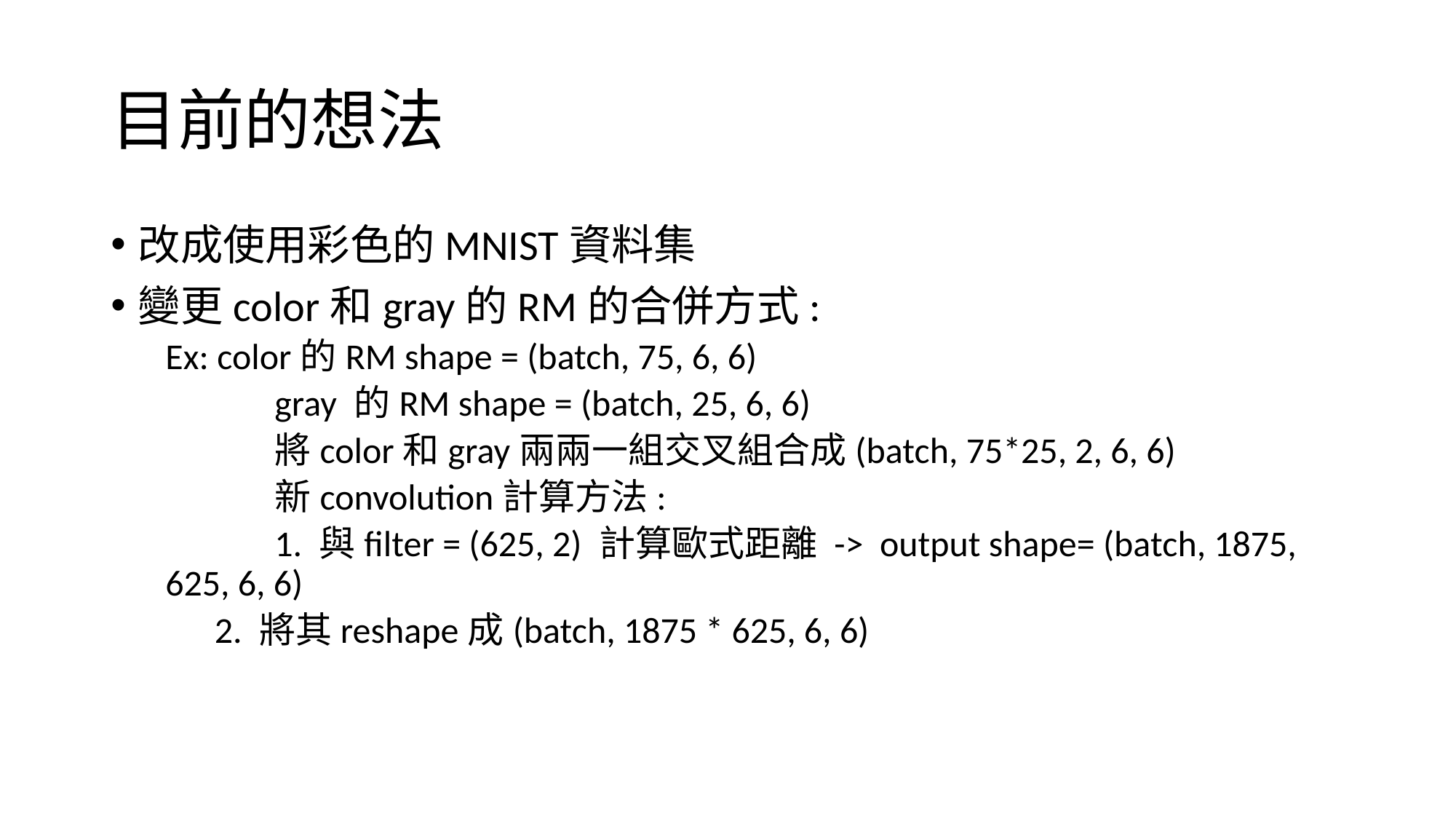

# 目前的想法
改成使用彩色的MNIST資料集
變更color和gray的RM的合併方式:
Ex: color的RM shape = (batch, 75, 6, 6)
	gray 的RM shape = (batch, 25, 6, 6)
	將color和gray兩兩一組交叉組合成(batch, 75*25, 2, 6, 6)
	新convolution計算方法:
	1. 與filter = (625, 2) 計算歐式距離 ->  output shape= (batch, 1875, 625, 6, 6)
      2. 將其reshape成(batch, 1875 * 625, 6, 6)